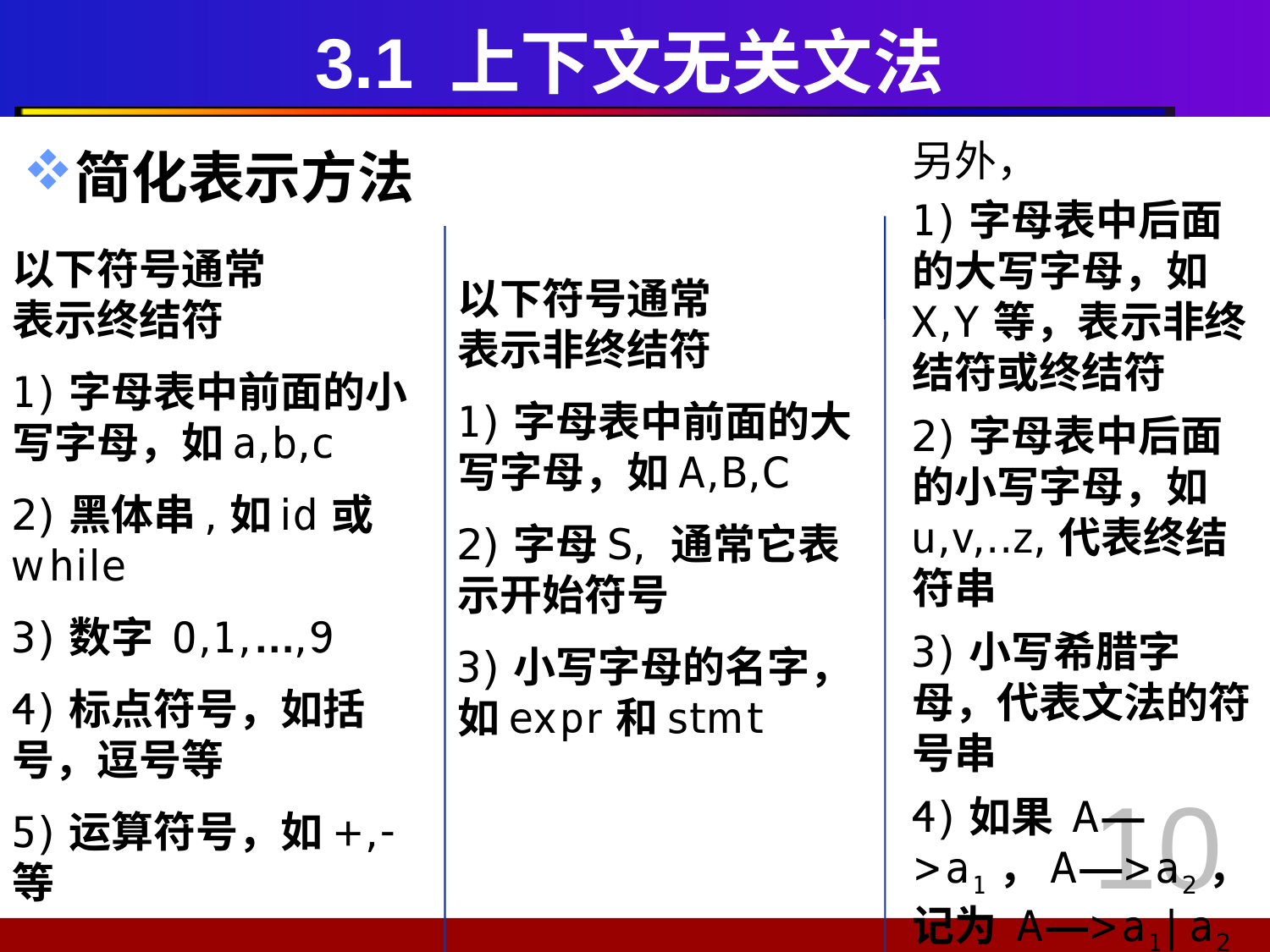

# 3.1 上下文无关文法
另外，
1)字母表中后面的大写字母，如X,Y等，表示非终结符或终结符
2)字母表中后面的小写字母，如u,v,..z,代表终结符串
3)小写希腊字母，代表文法的符号串
4)如果 A—>a1，A—>a2，记为 A—>a1|a2
简化表示方法

以下符号通常
表示终结符
1)字母表中前面的小写字母，如a,b,c
2)黑体串,如id或while
3)数字 0,1,…,9
4)标点符号，如括号，逗号等
5)运算符号，如+,-等
以下符号通常
表示非终结符
1)字母表中前面的大写字母，如A,B,C
2)字母S, 通常它表示开始符号
3)小写字母的名字，如expr和stmt
10